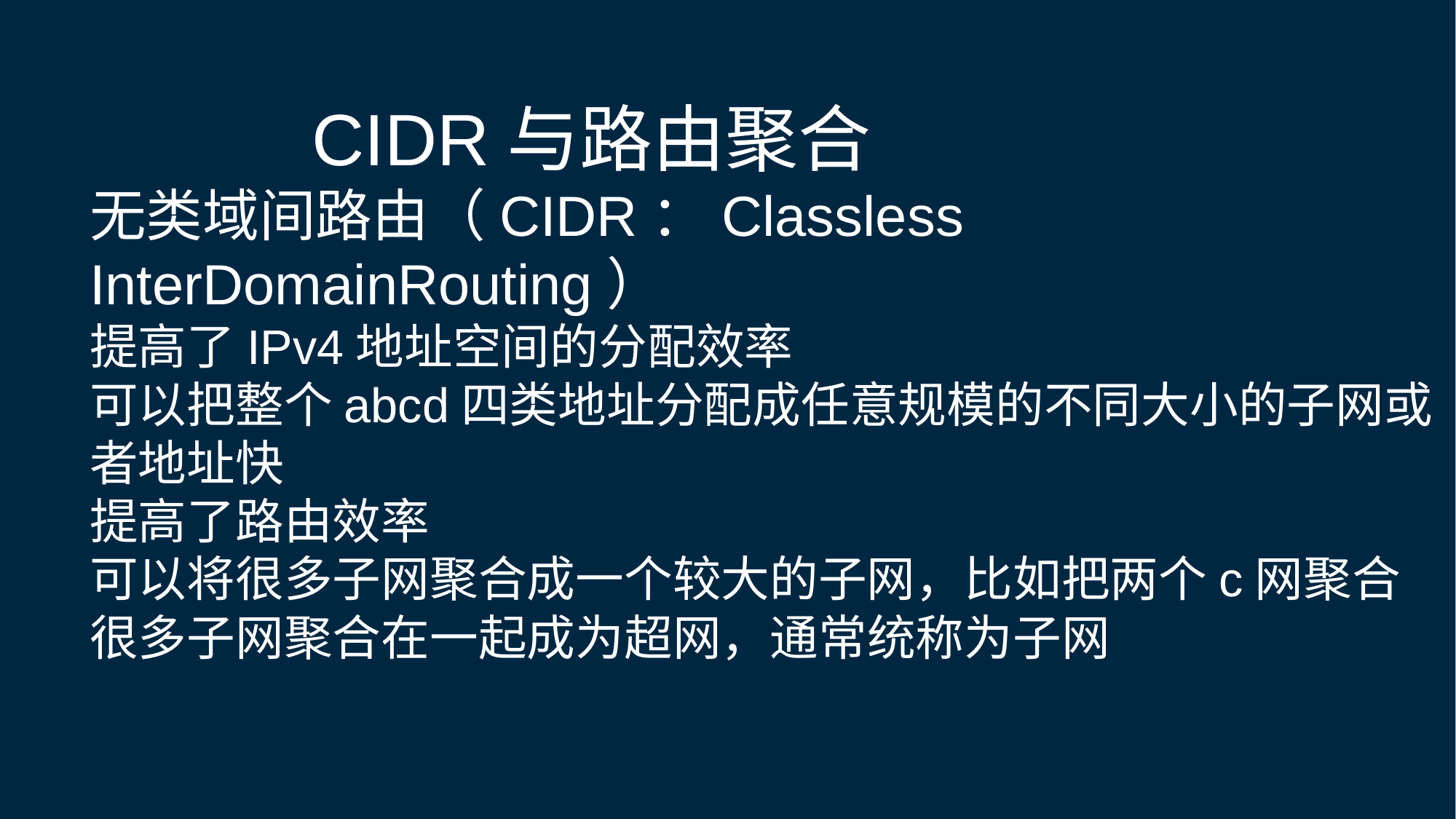

CIDR与路由聚合
无类域间路由（CIDR：Classless InterDomainRouting）
提高了IPv4地址空间的分配效率
可以把整个abcd四类地址分配成任意规模的不同大小的子网或者地址快
提高了路由效率
可以将很多子网聚合成一个较大的子网，比如把两个c网聚合
很多子网聚合在一起成为超网，通常统称为子网